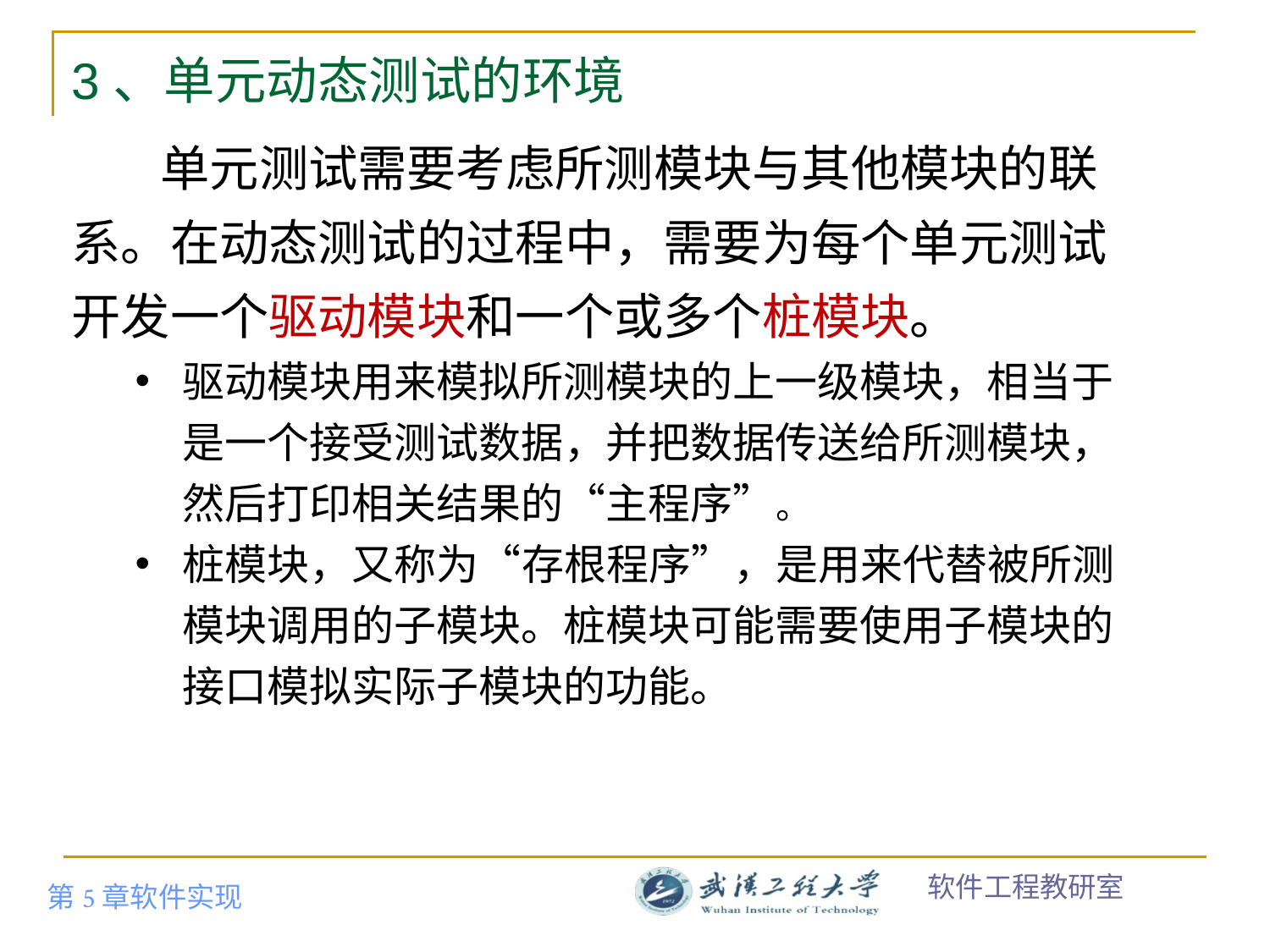

# 3、单元动态测试的环境
       单元测试需要考虑所测模块与其他模块的联系。在动态测试的过程中，需要为每个单元测试开发一个驱动模块和一个或多个桩模块。
驱动模块用来模拟所测模块的上一级模块，相当于是一个接受测试数据，并把数据传送给所测模块，然后打印相关结果的“主程序”。
桩模块，又称为“存根程序”，是用来代替被所测模块调用的子模块。桩模块可能需要使用子模块的接口模拟实际子模块的功能。